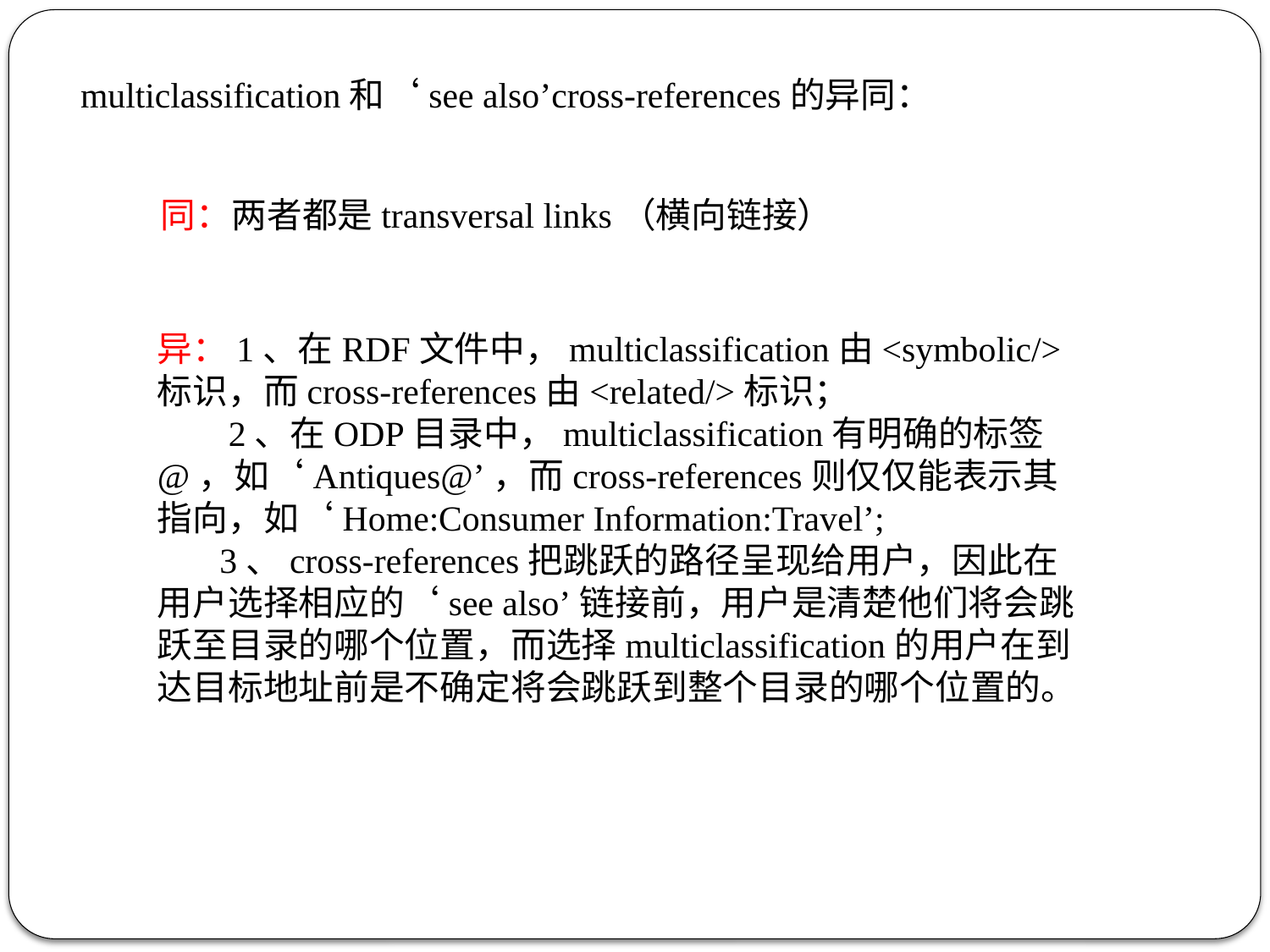

multiclassification和‘see also’cross-references的异同：
同：两者都是transversal links（横向链接）
异：1、在RDF文件中，multiclassification由<symbolic/>标识，而cross-references由<related/>标识；
        2、在ODP目录中，multiclassification有明确的标签@，如‘Antiques@’，而cross-references则仅仅能表示其指向，如‘Home:Consumer Information:Travel’;
       3、cross-references把跳跃的路径呈现给用户，因此在用户选择相应的‘see also’链接前，用户是清楚他们将会跳跃至目录的哪个位置，而选择multiclassification的用户在到达目标地址前是不确定将会跳跃到整个目录的哪个位置的。